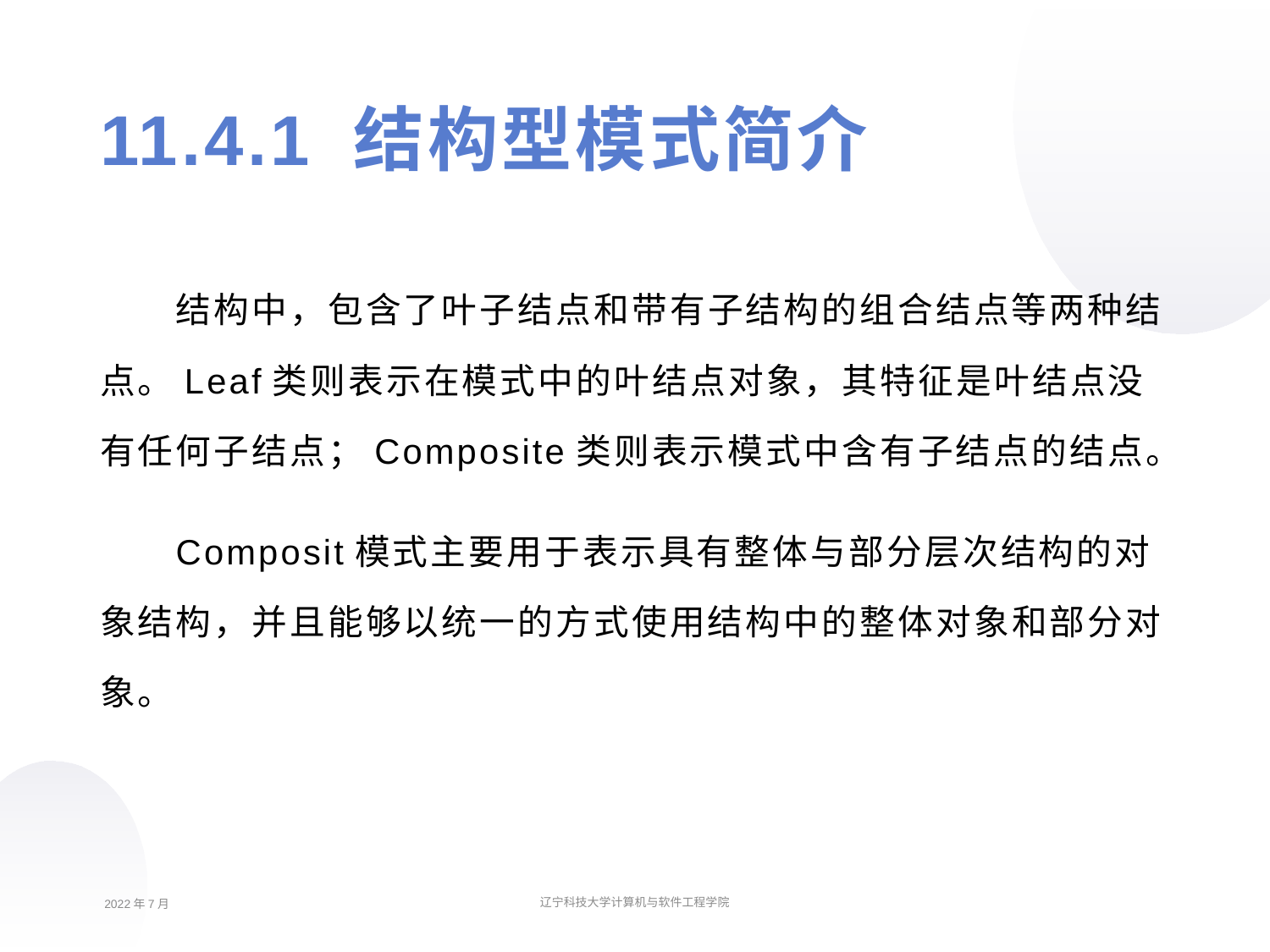

11.4.1 结构型模式简介
结构中，包含了叶子结点和带有子结构的组合结点等两种结点。Leaf类则表示在模式中的叶结点对象，其特征是叶结点没有任何子结点；Composite类则表示模式中含有子结点的结点。
Composit模式主要用于表示具有整体与部分层次结构的对象结构，并且能够以统一的方式使用结构中的整体对象和部分对象。

2022年7月
辽宁科技大学计算机与软件工程学院
66